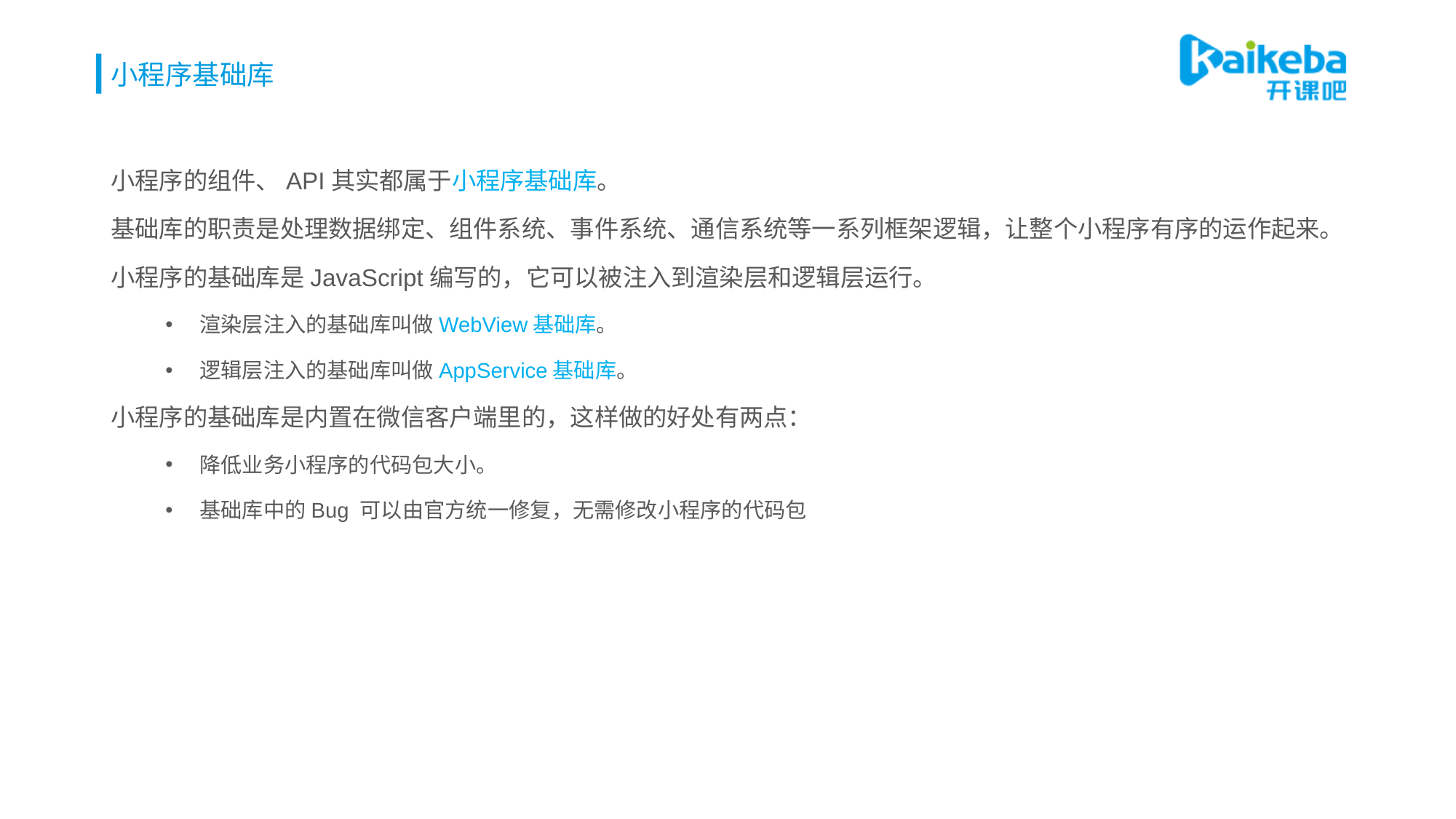

# 小程序基础库
小程序的组件、API其实都属于小程序基础库。
基础库的职责是处理数据绑定、组件系统、事件系统、通信系统等一系列框架逻辑，让整个小程序有序的运作起来。
小程序的基础库是JavaScript编写的，它可以被注入到渲染层和逻辑层运行。
渲染层注入的基础库叫做WebView基础库。
逻辑层注入的基础库叫做AppService基础库。
小程序的基础库是内置在微信客户端里的，这样做的好处有两点：
降低业务小程序的代码包大小。
基础库中的Bug 可以由官方统一修复，无需修改小程序的代码包